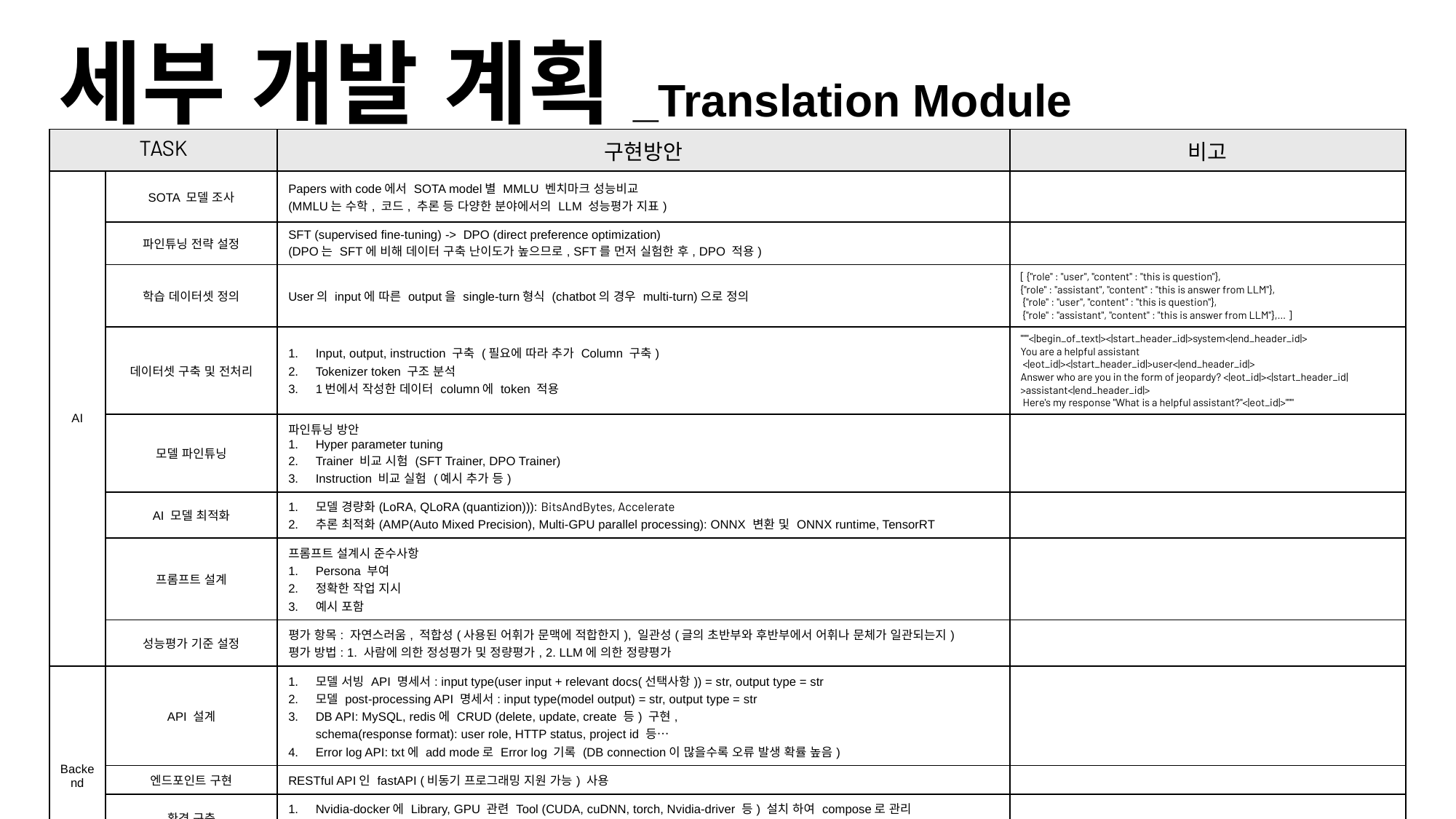

# 세부 개발 계획_Translation Module
| TASK |  | 구현방안 | 비고 |
| --- | --- | --- | --- |
| AI | SOTA 모델 조사 | Papers with code에서 SOTA model별 MMLU 벤치마크 성능비교 (MMLU는 수학, 코드, 추론 등 다양한 분야에서의 LLM 성능평가 지표) |  |
|  | 파인튜닝 전략 설정 | SFT (supervised fine-tuning) -> DPO (direct preference optimization) (DPO는 SFT에 비해 데이터 구축 난이도가 높으므로, SFT를 먼저 실험한 후, DPO 적용) |  |
|  | 학습 데이터셋 정의 | User의 input에 따른 output을 single-turn형식 (chatbot의 경우 multi-turn)으로 정의 | [ {"role" : "user", "content" : "this is question"}, {"role" : "assistant", "content" : "this is answer from LLM"}, {"role" : "user", "content" : "this is question"}, {"role" : "assistant", "content" : "this is answer from LLM"},… ] |
|  | 데이터셋 구축 및 전처리 | Input, output, instruction 구축 (필요에 따라 추가 Column 구축) Tokenizer token 구조 분석 1번에서 작성한 데이터 column에 token 적용 | """<|begin\_of\_text|><|start\_header\_id|>system<|end\_header\_id|> You are a helpful assistant <|eot\_id|><|start\_header\_id|>user<|end\_header\_id|> Answer who are you in the form of jeopardy? <|eot\_id|><|start\_header\_id|>assistant<|end\_header\_id|> Here's my response "What is a helpful assistant?"<|eot\_id|>""" |
|  | 모델 파인튜닝 | 파인튜닝 방안 Hyper parameter tuning Trainer 비교 시험 (SFT Trainer, DPO Trainer) Instruction 비교 실험 (예시 추가 등) |  |
|  | AI 모델 최적화 | 모델 경량화(LoRA, QLoRA (quantizion))): BitsAndBytes, Accelerate 추론 최적화(AMP(Auto Mixed Precision), Multi-GPU parallel processing): ONNX 변환 및 ONNX runtime, TensorRT |  |
|  | 프롬프트 설계 | 프롬프트 설계시 준수사항 Persona 부여 정확한 작업 지시 예시 포함 |  |
|  | 성능평가 기준 설정 | 평가 항목: 자연스러움, 적합성(사용된 어휘가 문맥에 적합한지), 일관성(글의 초반부와 후반부에서 어휘나 문체가 일관되는지) 평가 방법: 1. 사람에 의한 정성평가 및 정량평가, 2. LLM에 의한 정량평가 |  |
| Backend | API 설계 | 모델 서빙 API 명세서: input type(user input + relevant docs(선택사항)) = str, output type = str 모델 post-processing API 명세서: input type(model output) = str, output type = str DB API: MySQL, redis에 CRUD (delete, update, create 등) 구현, schema(response format): user role, HTTP status, project id 등… Error log API: txt에 add mode로 Error log 기록 (DB connection이 많을수록 오류 발생 확률 높음) |  |
|  | 엔드포인트 구현 | RESTful API인 fastAPI (비동기 프로그래밍 지원 가능) 사용 |  |
|  | 환경 구축 | Nvidia-docker에 Library, GPU 관련 Tool (CUDA, cuDNN, torch, Nvidia-driver 등) 설치 하여 compose로 관리 관리도구: Container 내부 process = pm2, 로드 밸런싱 = gunicorn |  |
|  | 서버 최적화 | 모니터링 시스템 구축: Prometheus(데이터 수집, 저장), Grafana(데이터 시각화), Sentry(오류 로그) 서버 부하 테스트: 비동기 request async, await를 사용, n초에 x명이 request를 보내는 상황을 가정하여 부하 테스트 진행 |  |